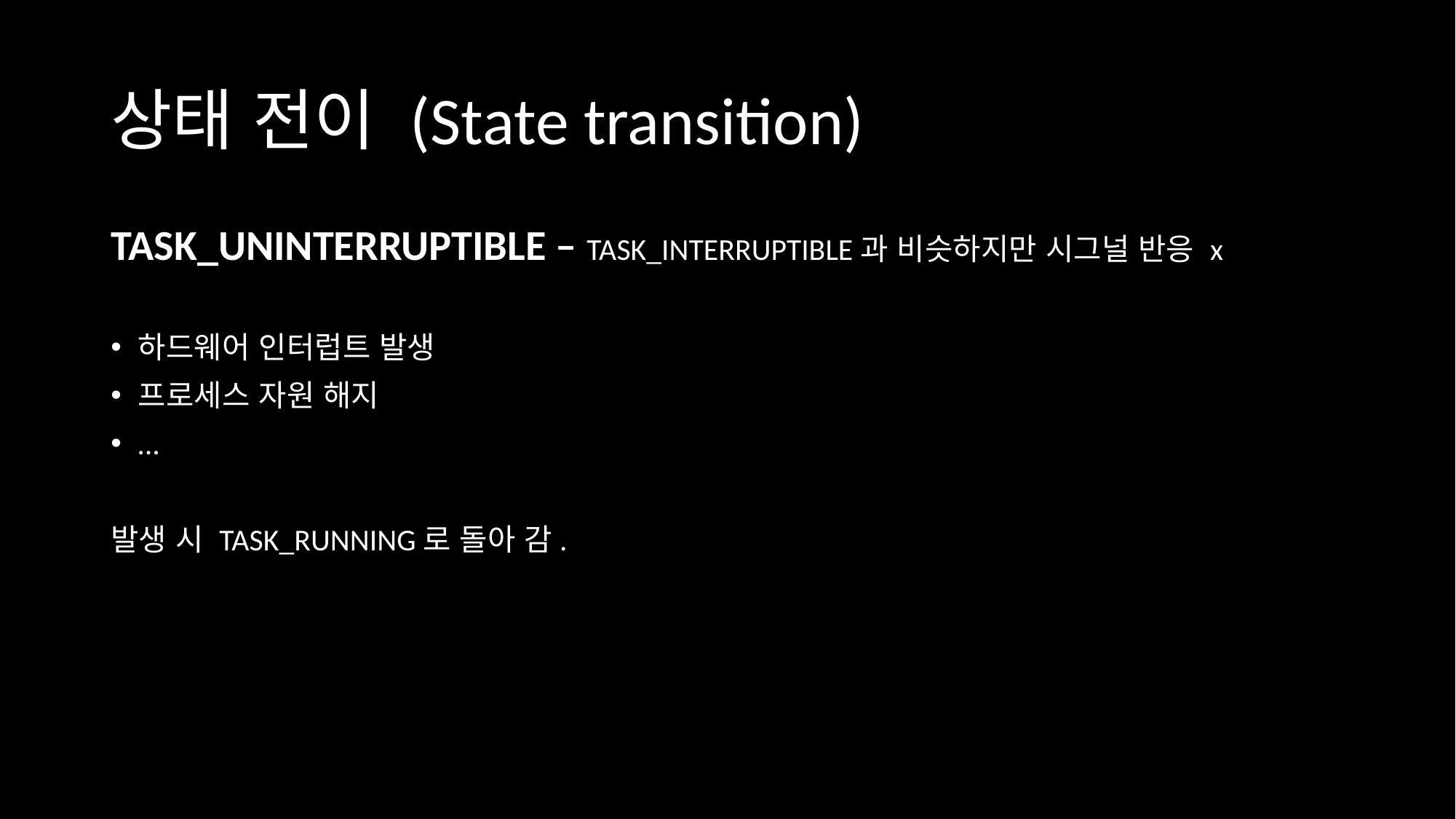

# 상태 전이 (State transition)
TASK_UNINTERRUPTIBLE – TASK_INTERRUPTIBLE과 비슷하지만 시그널 반응 x

하드웨어 인터럽트 발생
프로세스 자원 해지
…

발생 시 TASK_RUNNING로 돌아 감.